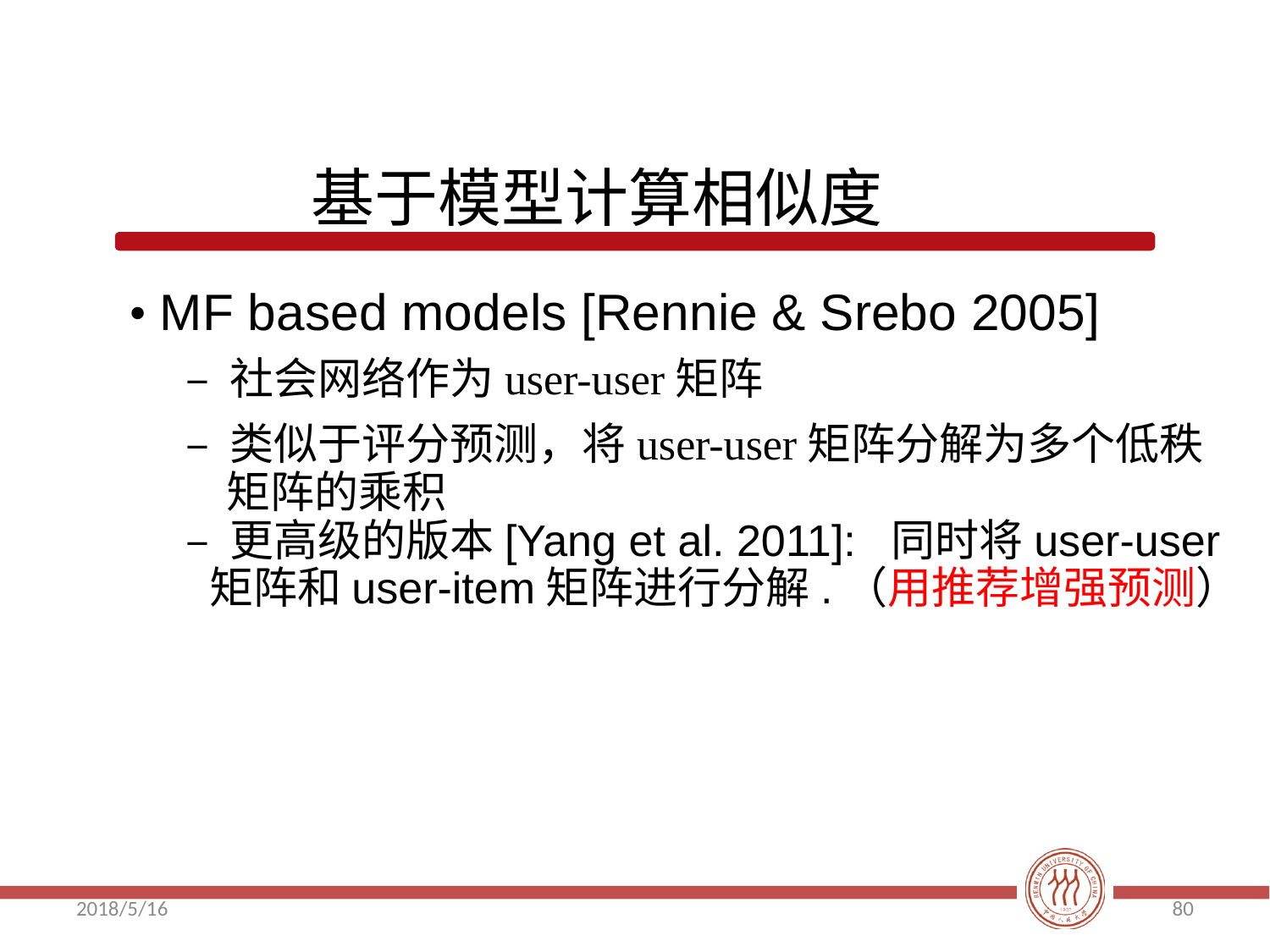

基于模型计算相似度

• MF based models [Rennie & Srebo 2005]

	– 社会网络作为user-user矩阵

	– 类似于评分预测，将user-user矩阵分解为多个低秩
	   矩阵的乘积
	– 更高级的版本[Yang et al. 2011]:  同时将user-user
       矩阵和user-item矩阵进行分解.（用推荐增强预测）

2018/5/16
80